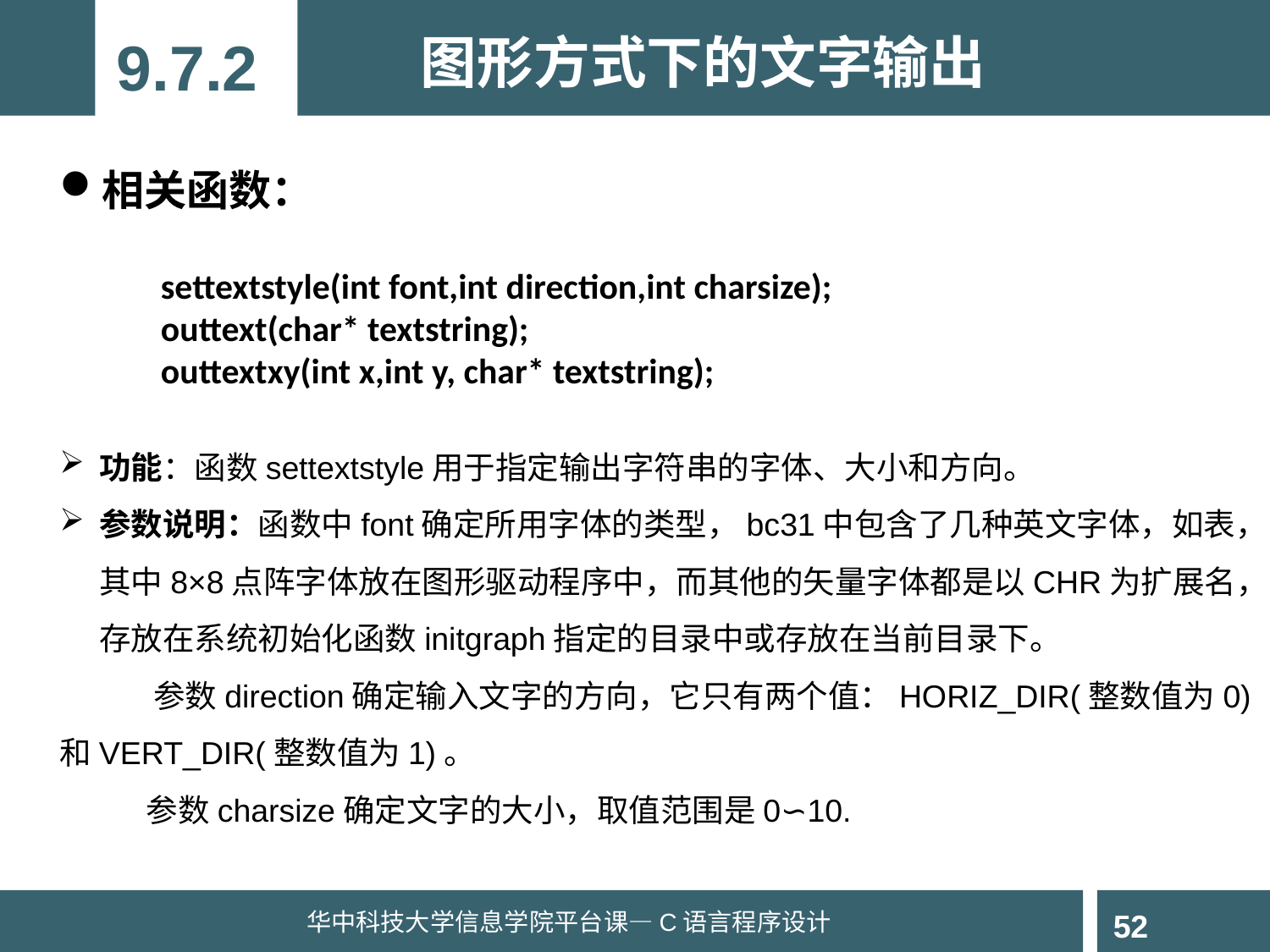

图形方式下的文字输出
9.7.2
相关函数：
settextstyle(int font,int direction,int charsize);
outtext(char* textstring);
outtextxy(int x,int y, char* textstring);
功能：函数settextstyle用于指定输出字符串的字体、大小和方向。
参数说明：函数中font确定所用字体的类型，bc31中包含了几种英文字体，如表，其中8×8点阵字体放在图形驱动程序中，而其他的矢量字体都是以CHR为扩展名，存放在系统初始化函数initgraph指定的目录中或存放在当前目录下。
            参数direction确定输入文字的方向，它只有两个值：HORIZ_DIR(整数值为0)和VERT_DIR(整数值为1)。
           参数charsize确定文字的大小，取值范围是0∽10.